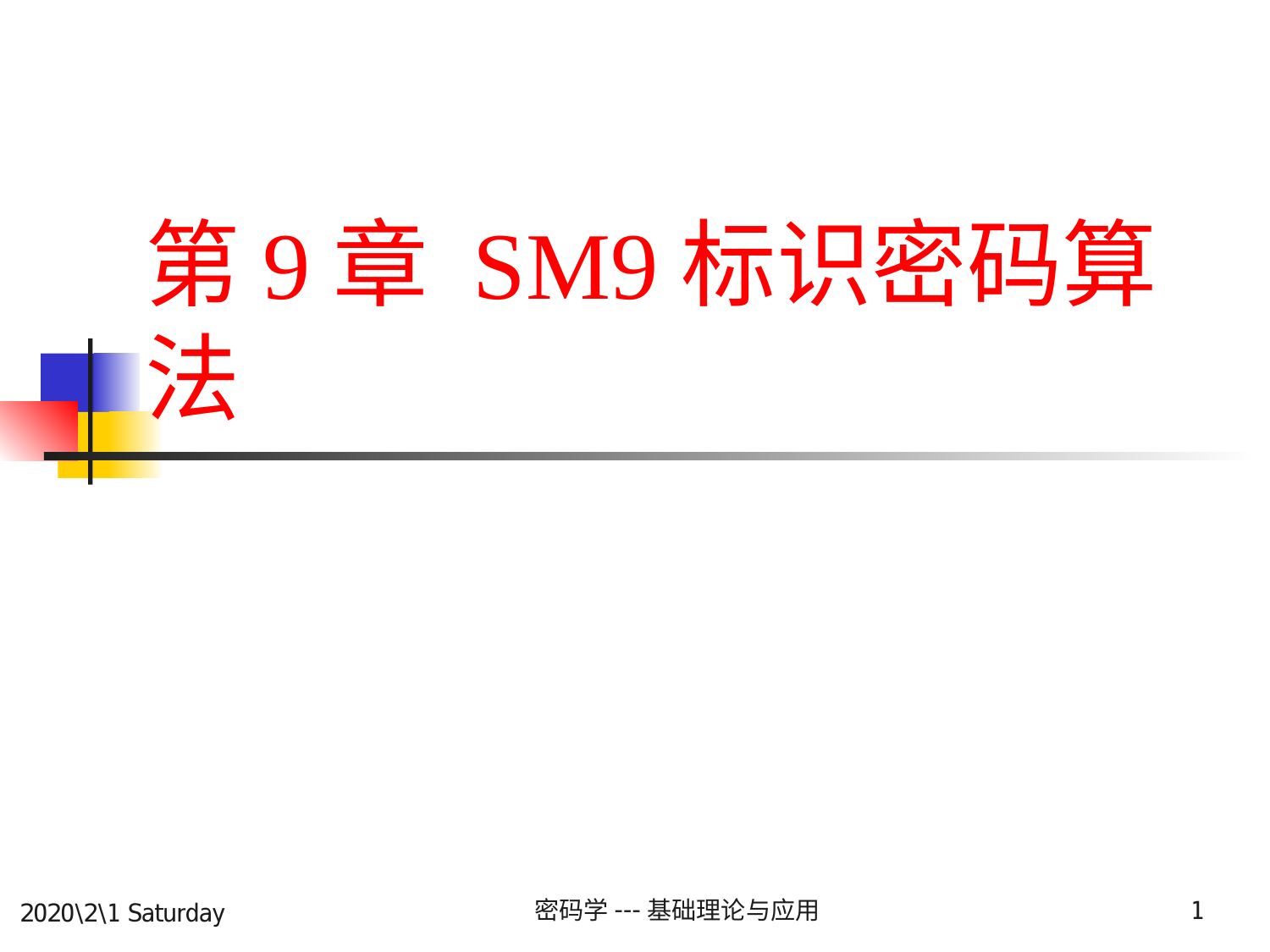

# 第9章 SM9标识密码算法
密码学---基础理论与应用
1
2020\2\1 Saturday